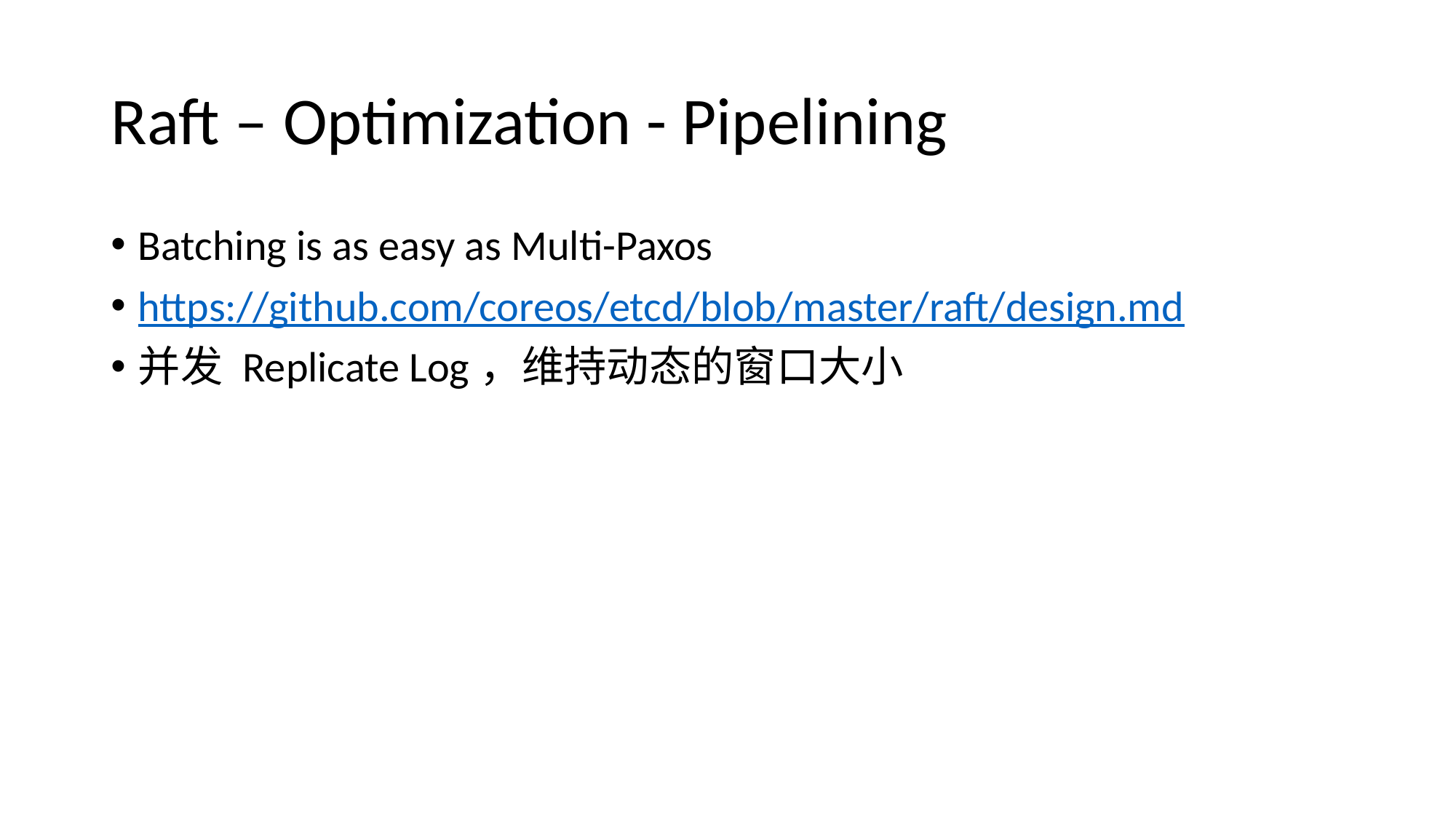

# Raft – Optimization - Pipelining
Batching is as easy as Multi-Paxos
https://github.com/coreos/etcd/blob/master/raft/design.md
并发 Replicate Log，维持动态的窗口大小